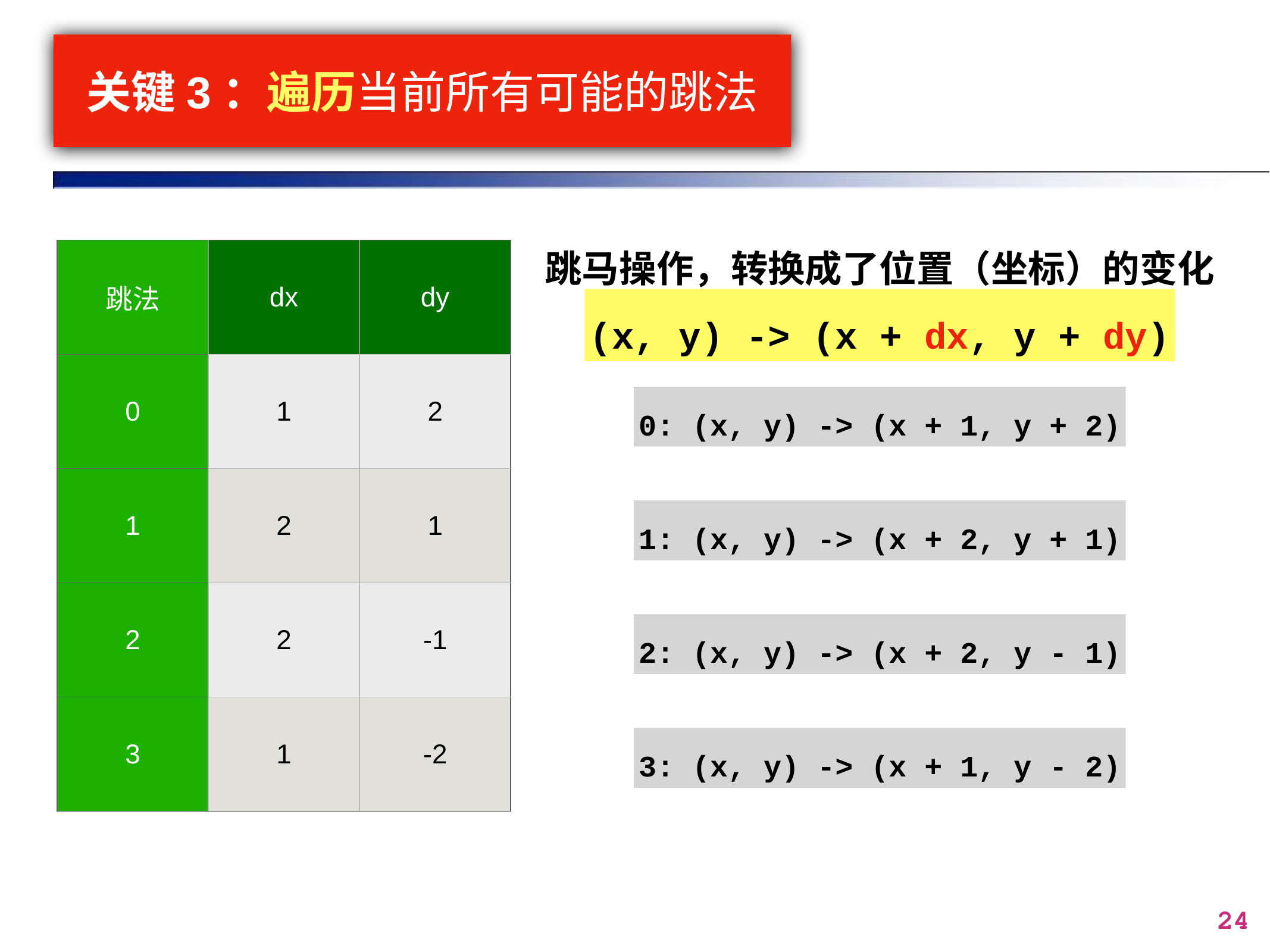

# 关键3：遍历当前所有可能的跳法
跳马操作，转换成了位置（坐标）的变化
| 跳法 | dx | dy |
| --- | --- | --- |
| 0 | 1 | 2 |
| 1 | 2 | 1 |
| 2 | 2 | -1 |
| 3 | 1 | -2 |
(x, y) -> (x + dx, y + dy)
0: (x, y) -> (x + 1, y + 2)
1: (x, y) -> (x + 2, y + 1)
2: (x, y) -> (x + 2, y - 1)
3: (x, y) -> (x + 1, y - 2)
24